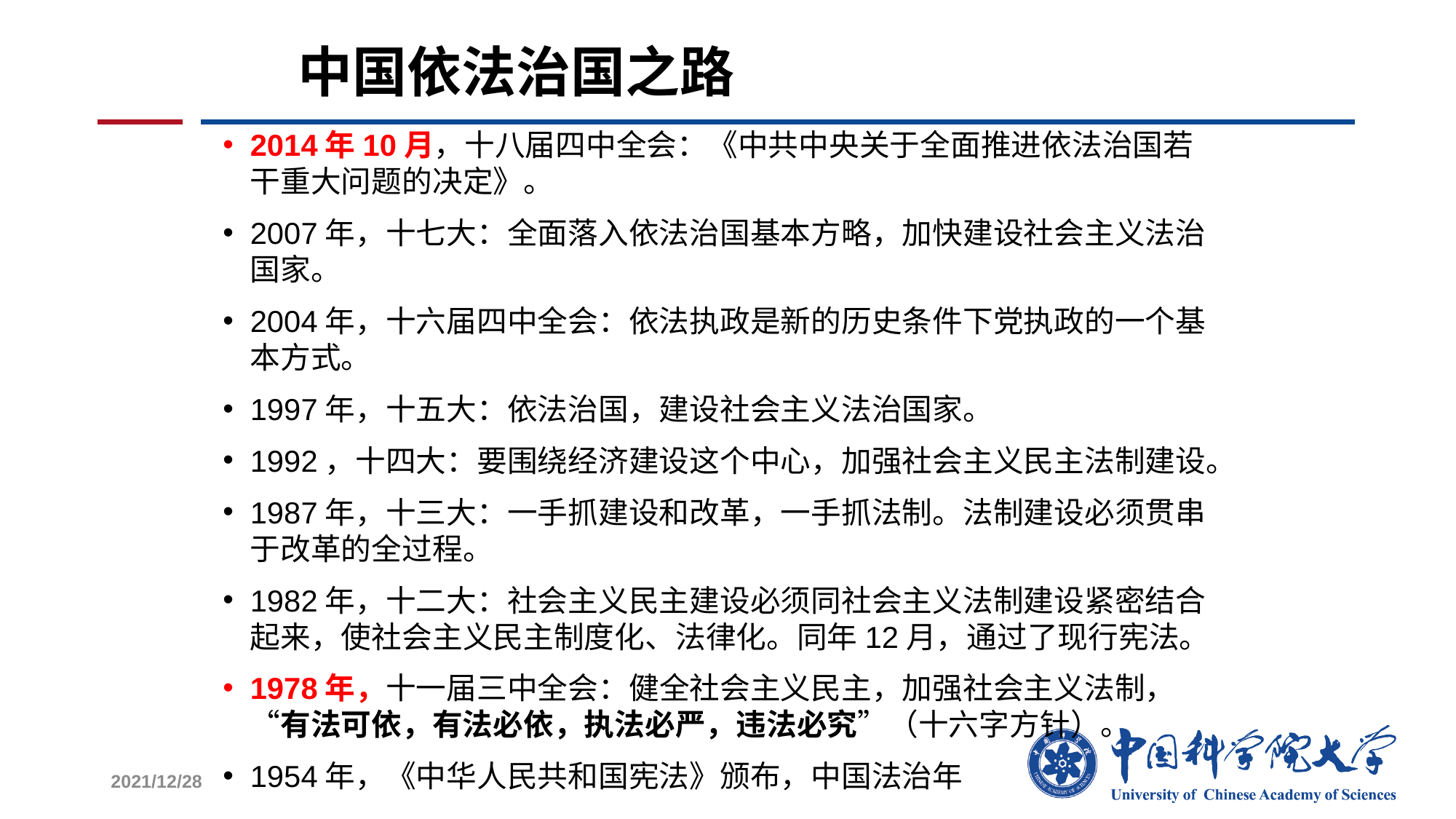

# 中国依法治国之路
2014年10月，十八届四中全会：《中共中央关于全面推进依法治国若干重大问题的决定》。
2007年，十七大：全面落入依法治国基本方略，加快建设社会主义法治国家。
2004年，十六届四中全会：依法执政是新的历史条件下党执政的一个基本方式。
1997年，十五大：依法治国，建设社会主义法治国家。
1992，十四大：要围绕经济建设这个中心，加强社会主义民主法制建设。
1987年，十三大：一手抓建设和改革，一手抓法制。法制建设必须贯串于改革的全过程。
1982年，十二大：社会主义民主建设必须同社会主义法制建设紧密结合起来，使社会主义民主制度化、法律化。同年12月，通过了现行宪法。
1978年，十一届三中全会：健全社会主义民主，加强社会主义法制，“有法可依，有法必依，执法必严，违法必究”（十六字方针）。
1954年，《中华人民共和国宪法》颁布，中国法治年
2021/12/28